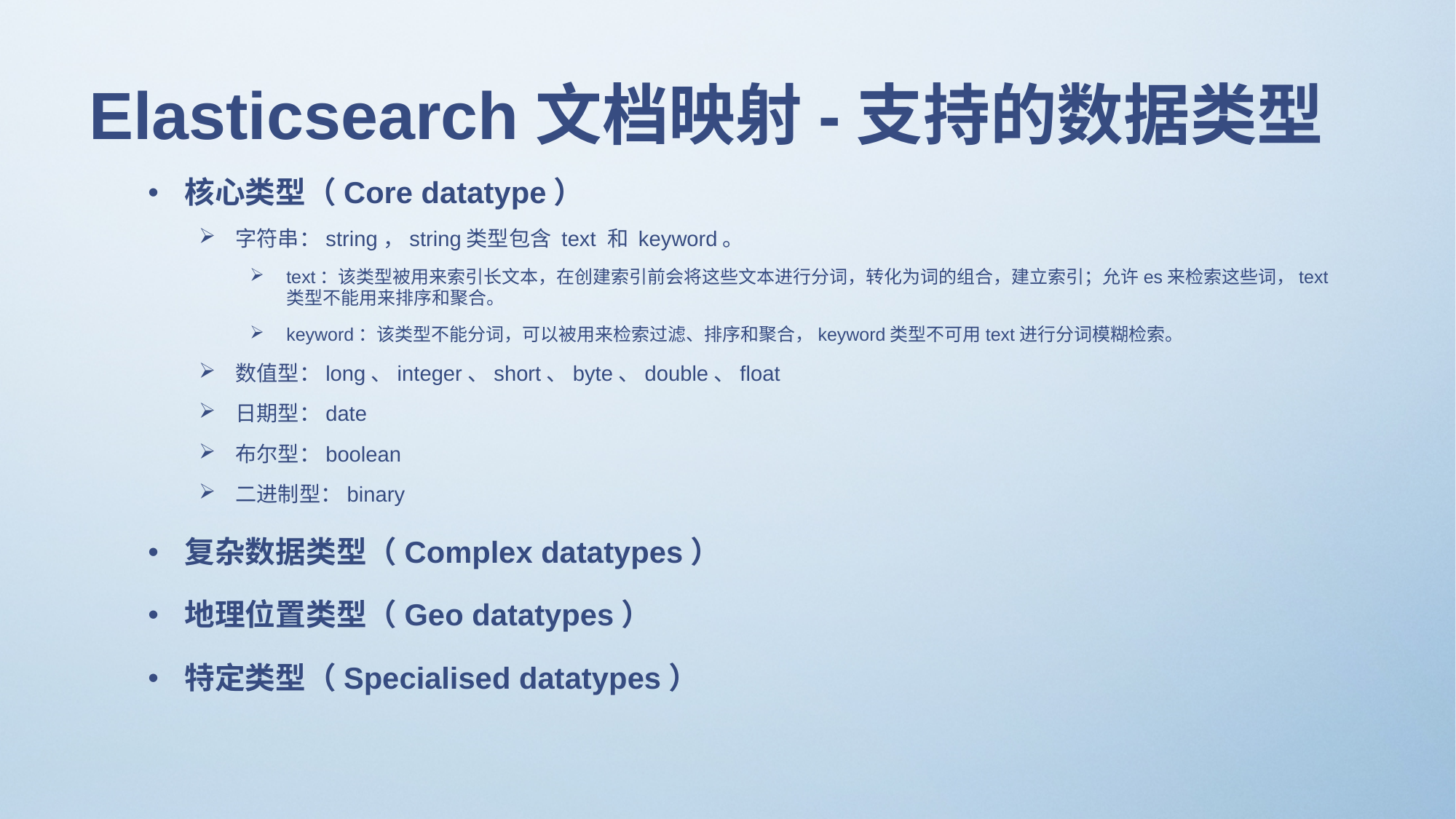

# Elasticsearch文档映射-支持的数据类型
核心类型（Core datatype）
字符串：string，string类型包含 text 和 keyword。
text：该类型被用来索引长文本，在创建索引前会将这些文本进行分词，转化为词的组合，建立索引；允许es来检索这些词，text类型不能用来排序和聚合。
keyword：该类型不能分词，可以被用来检索过滤、排序和聚合，keyword类型不可用text进行分词模糊检索。
数值型：long、integer、short、byte、double、float
日期型：date
布尔型：boolean
二进制型：binary
复杂数据类型（Complex datatypes）
地理位置类型（Geo datatypes）
特定类型（Specialised datatypes）